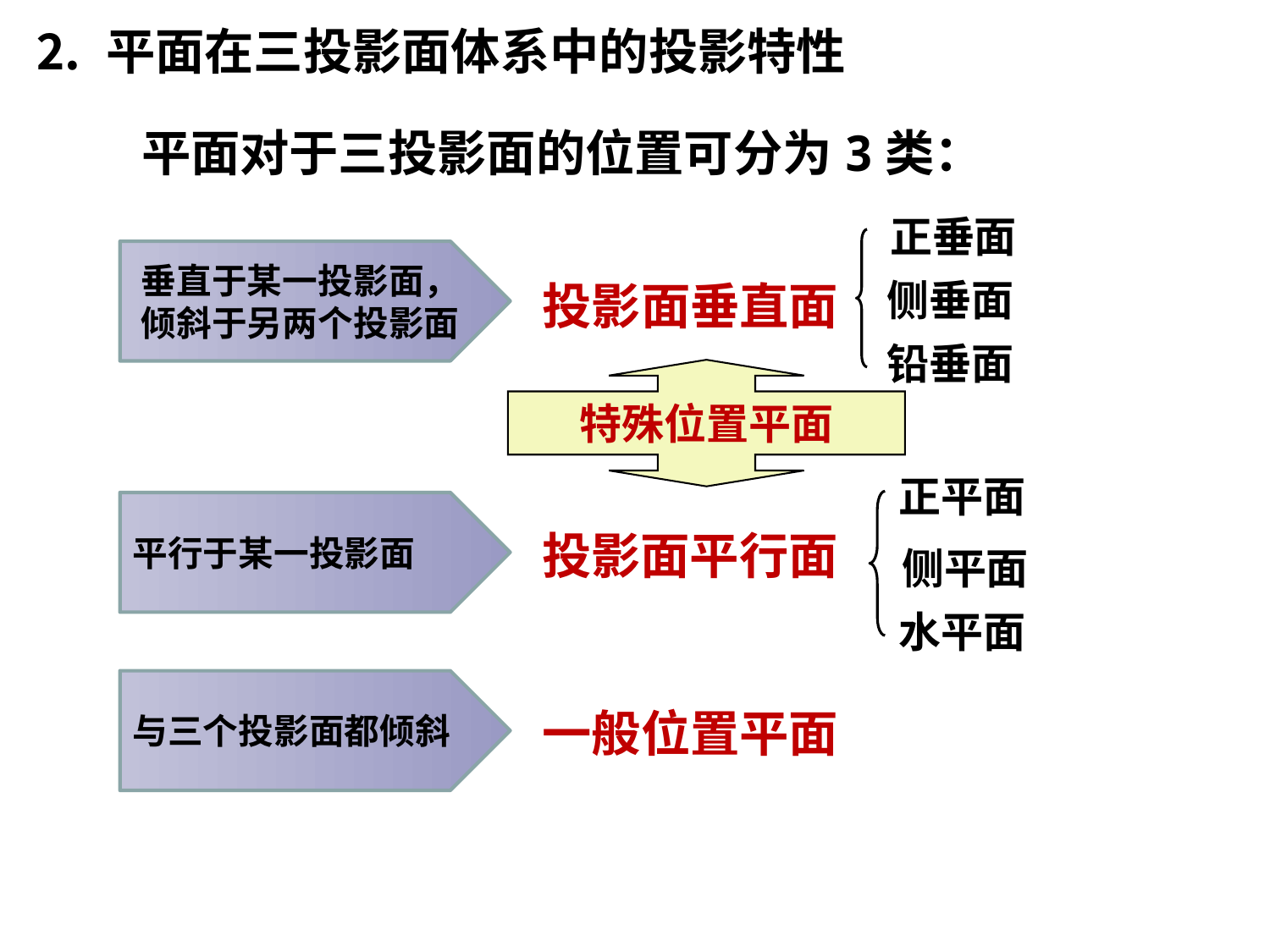

⒉ 平面在三投影面体系中的投影特性
平面对于三投影面的位置可分为3类：
 正垂面

 侧垂面
 铅垂面
垂直于某一投影面，倾斜于另两个投影面
投影面垂直面
特殊位置平面
 正平面

 侧平面
 水平面
平行于某一投影面
投影面平行面

与三个投影面都倾斜
一般位置平面